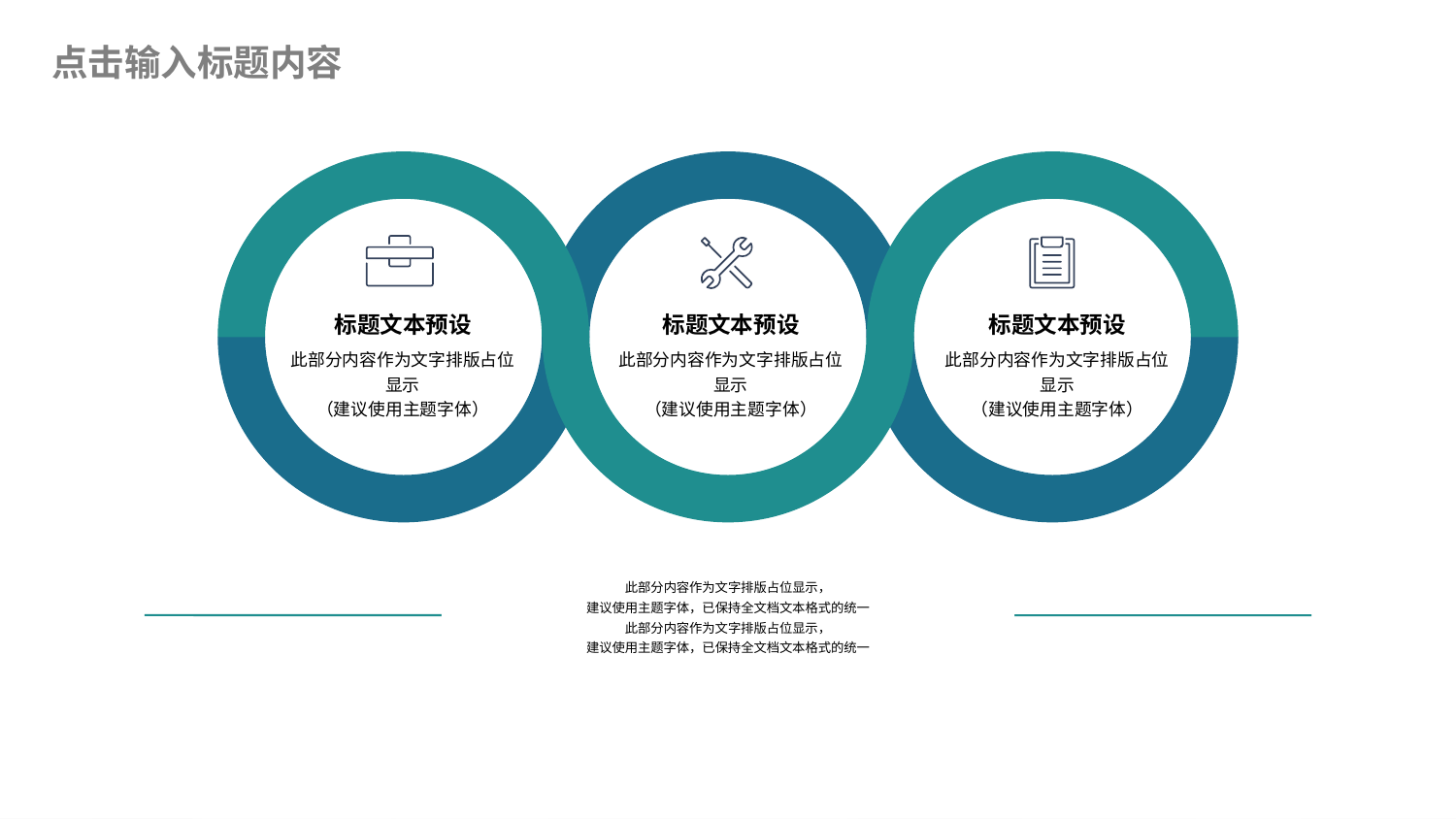

点击输入标题内容

标题文本预设
标题文本预设
标题文本预设

此部分内容作为文字排版占位显示
（建议使用主题字体）
此部分内容作为文字排版占位显示
（建议使用主题字体）
此部分内容作为文字排版占位显示
（建议使用主题字体）
此部分内容作为文字排版占位显示，
建议使用主题字体，已保持全文档文本格式的统一
此部分内容作为文字排版占位显示，
建议使用主题字体，已保持全文档文本格式的统一